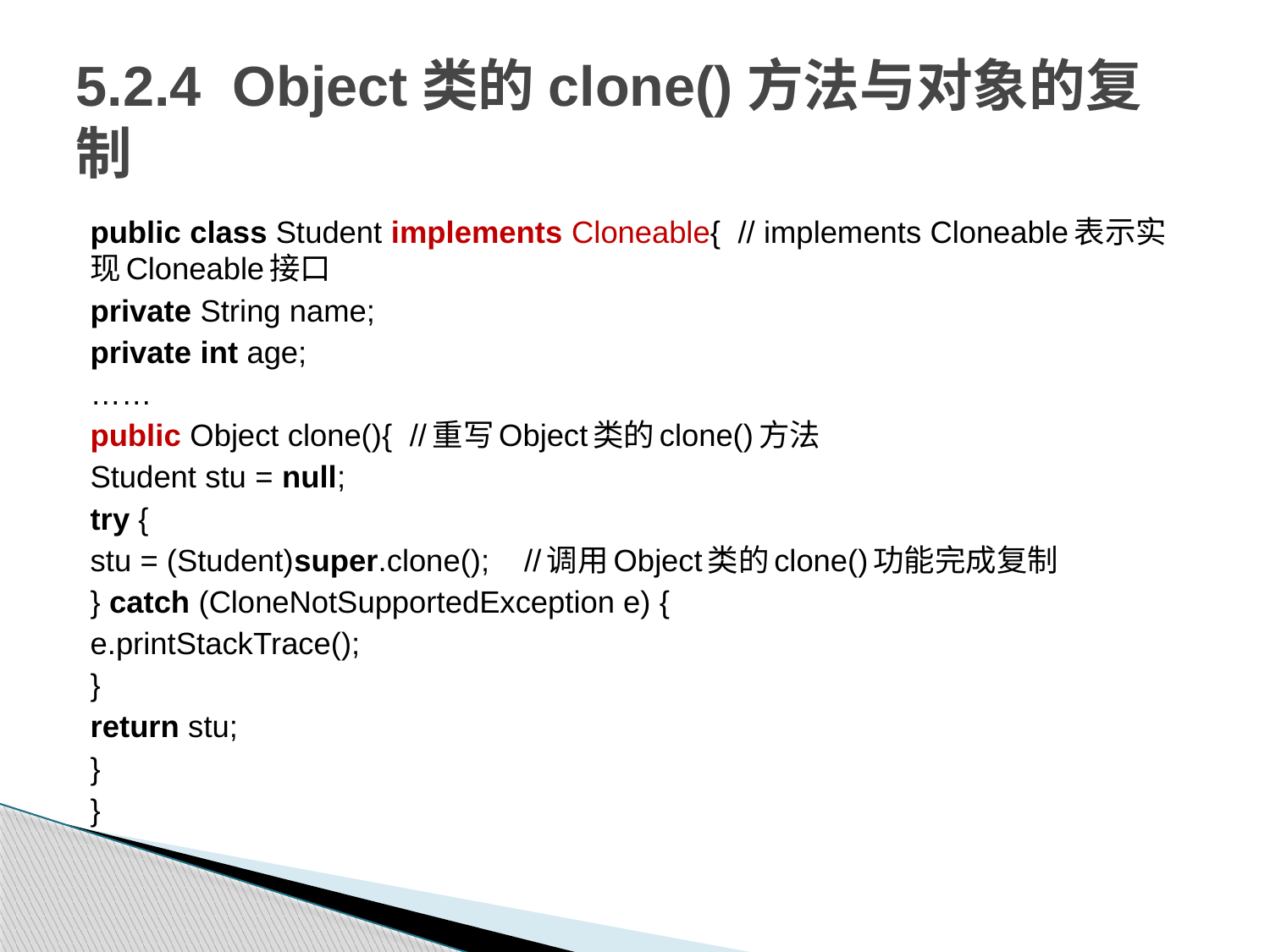

# 5.2.4  Object类的clone()方法与对象的复制
public class Student implements Cloneable{  // implements Cloneable表示实现Cloneable接口
	private String name;
	private int age;
……
	public Object clone(){  //重写Object类的clone()方法
		Student stu = null;
		try {
			stu = (Student)super.clone();    //调用Object类的clone()功能完成复制
		} catch (CloneNotSupportedException e) {
			e.printStackTrace();
		}
		return stu;
	}
}